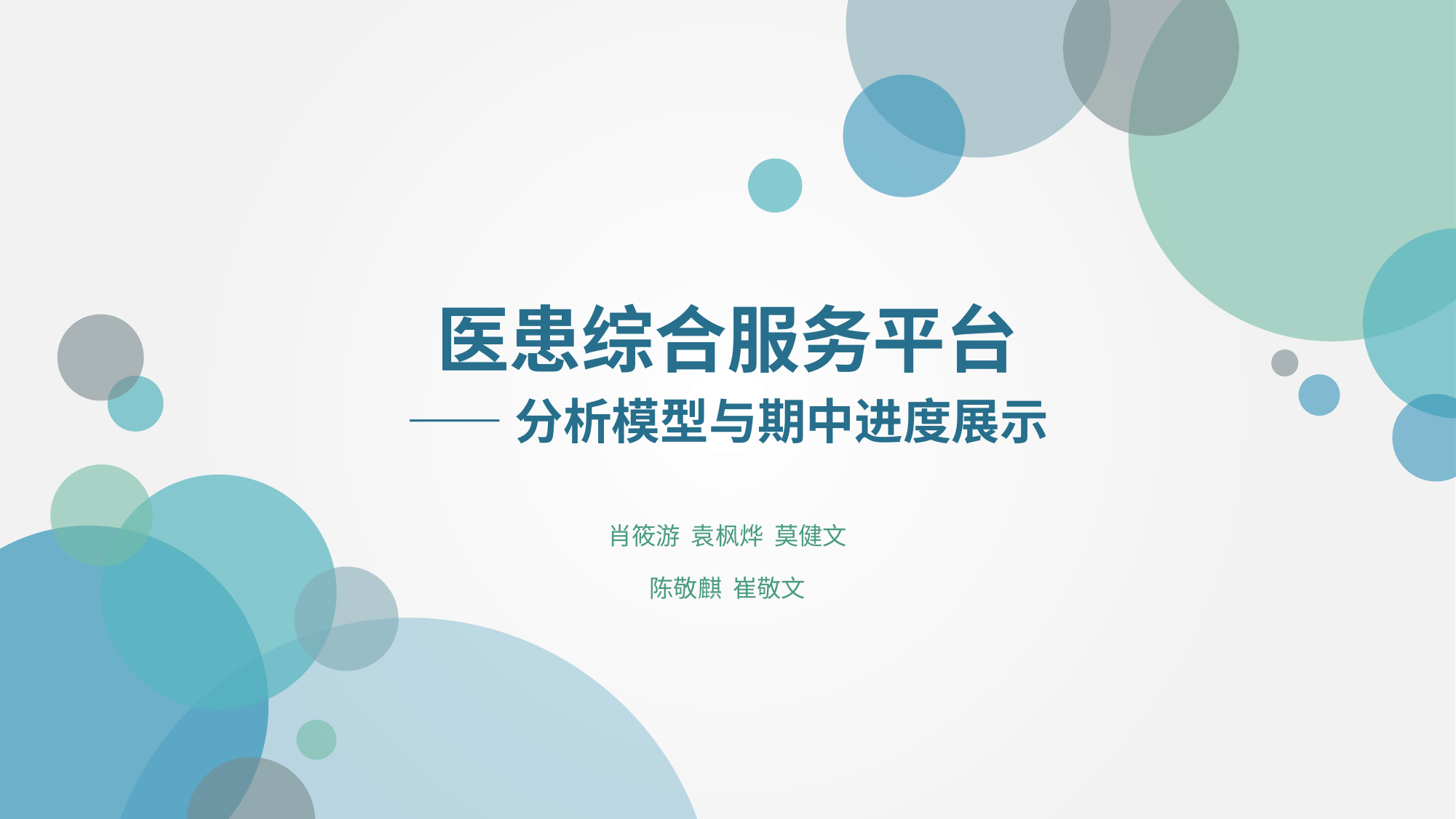

医患综合服务平台
——分析模型与期中进度展示
肖筱游  袁枫烨  莫健文
陈敬麒  崔敬文